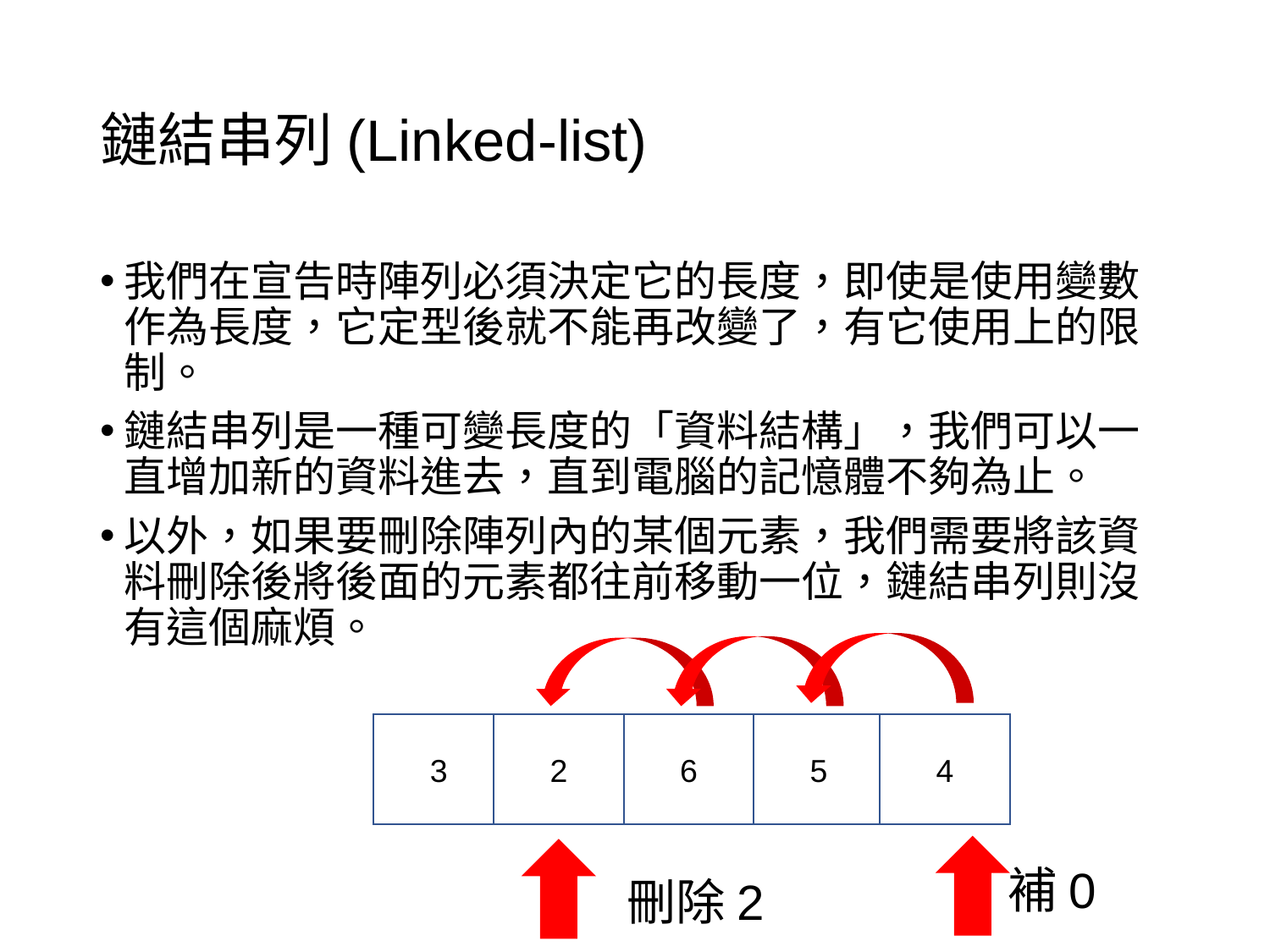

# 鏈結串列(Linked-list)
我們在宣告時陣列必須決定它的長度，即使是使用變數作為長度，它定型後就不能再改變了，有它使用上的限制。
鏈結串列是一種可變長度的「資料結構」，我們可以一直增加新的資料進去，直到電腦的記憶體不夠為止。
以外，如果要刪除陣列內的某個元素，我們需要將該資料刪除後將後面的元素都往前移動一位，鏈結串列則沒有這個麻煩。

3
2
6
5
4

補0
刪除2